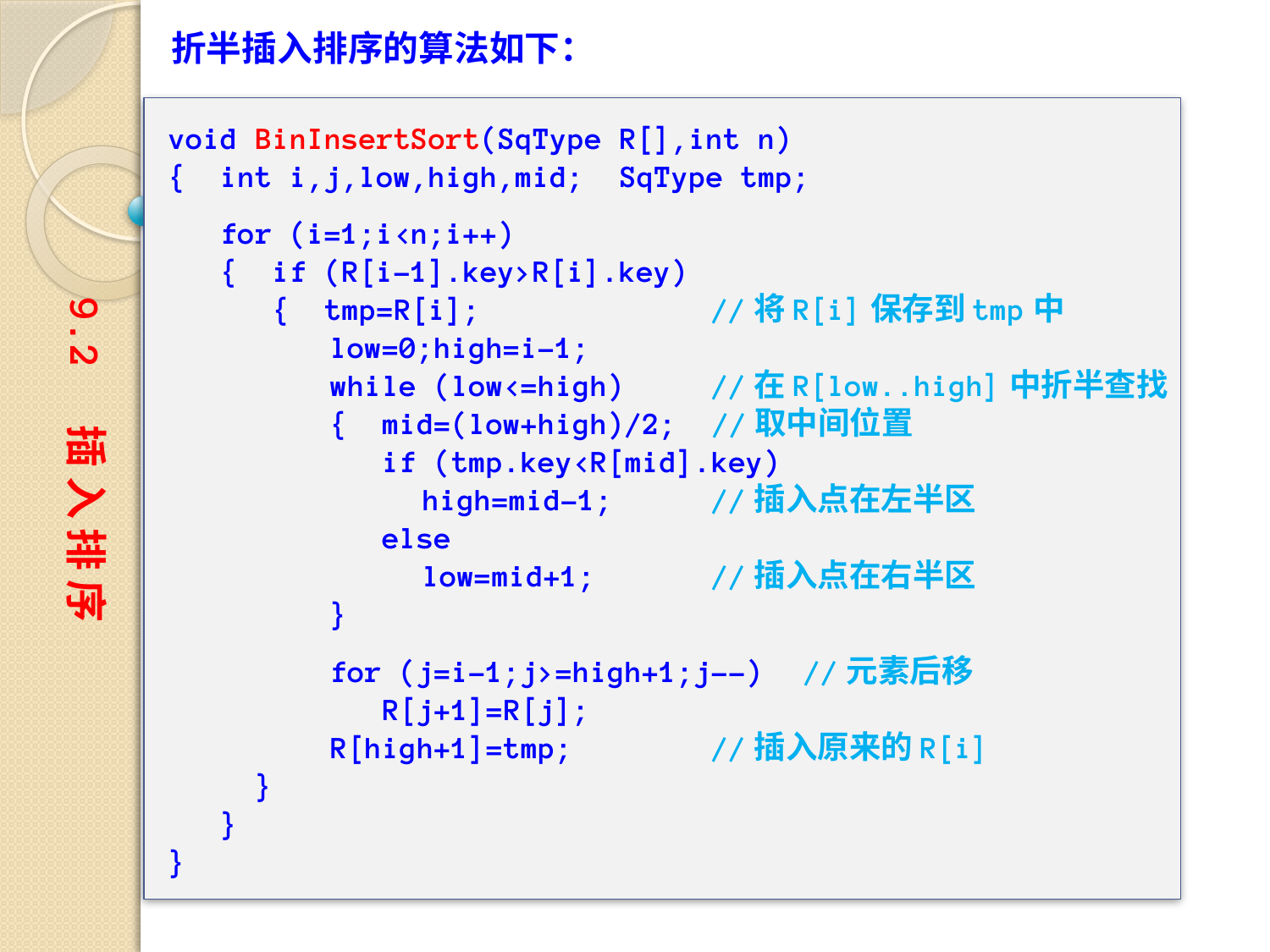

折半插入排序的算法如下：
void BinInsertSort(SqType R[],int n)
{  int i,j,low,high,mid;  SqType tmp;
   for (i=1;i<n;i++)
   {  if (R[i-1].key>R[i].key)
      {  tmp=R[i];		  //将R[i]保存到tmp中
	  low=0;high=i-1;
	  while (low<=high)	  //在R[low..high]中折半查找
	  {  mid=(low+high)/2;  //取中间位置
	     if (tmp.key<R[mid].key)
		high=mid-1;	  //插入点在左半区
	     else
		low=mid+1;	  //插入点在右半区
	  }
	  for (j=i-1;j>=high+1;j--)	//元素后移
	     R[j+1]=R[j];
	  R[high+1]=tmp;	  //插入原来的R[i]
     }
   }
}
9.2  插 入 排 序